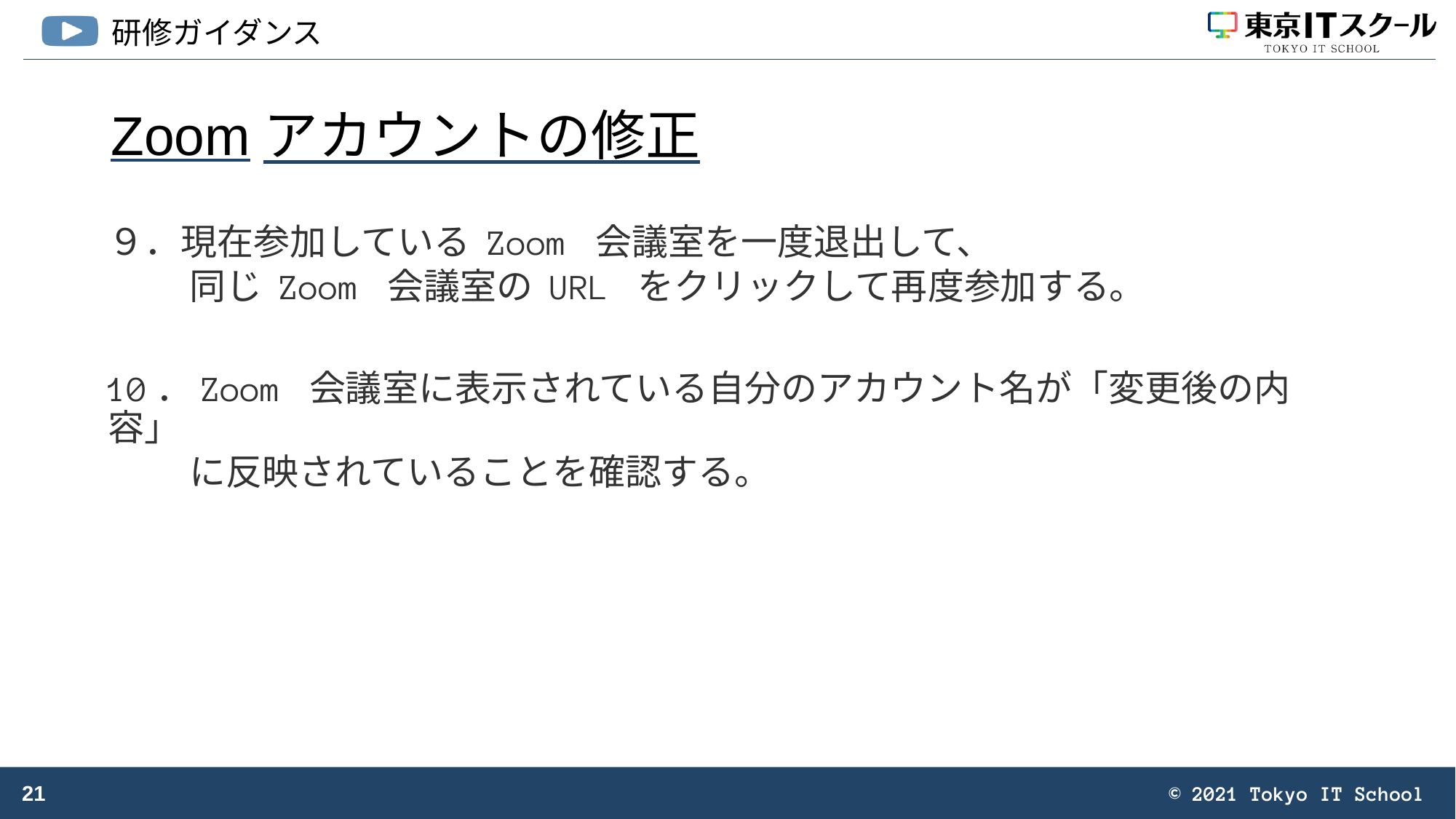

研修ガイダンス
# Zoomアカウントの修正
９．現在参加している Zoom 会議室を一度退出して、
同じ Zoom 会議室の URL をクリックして再度参加する。

10．Zoom 会議室に表示されている自分のアカウント名が「変更後の内容」
に反映されていることを確認する。
21